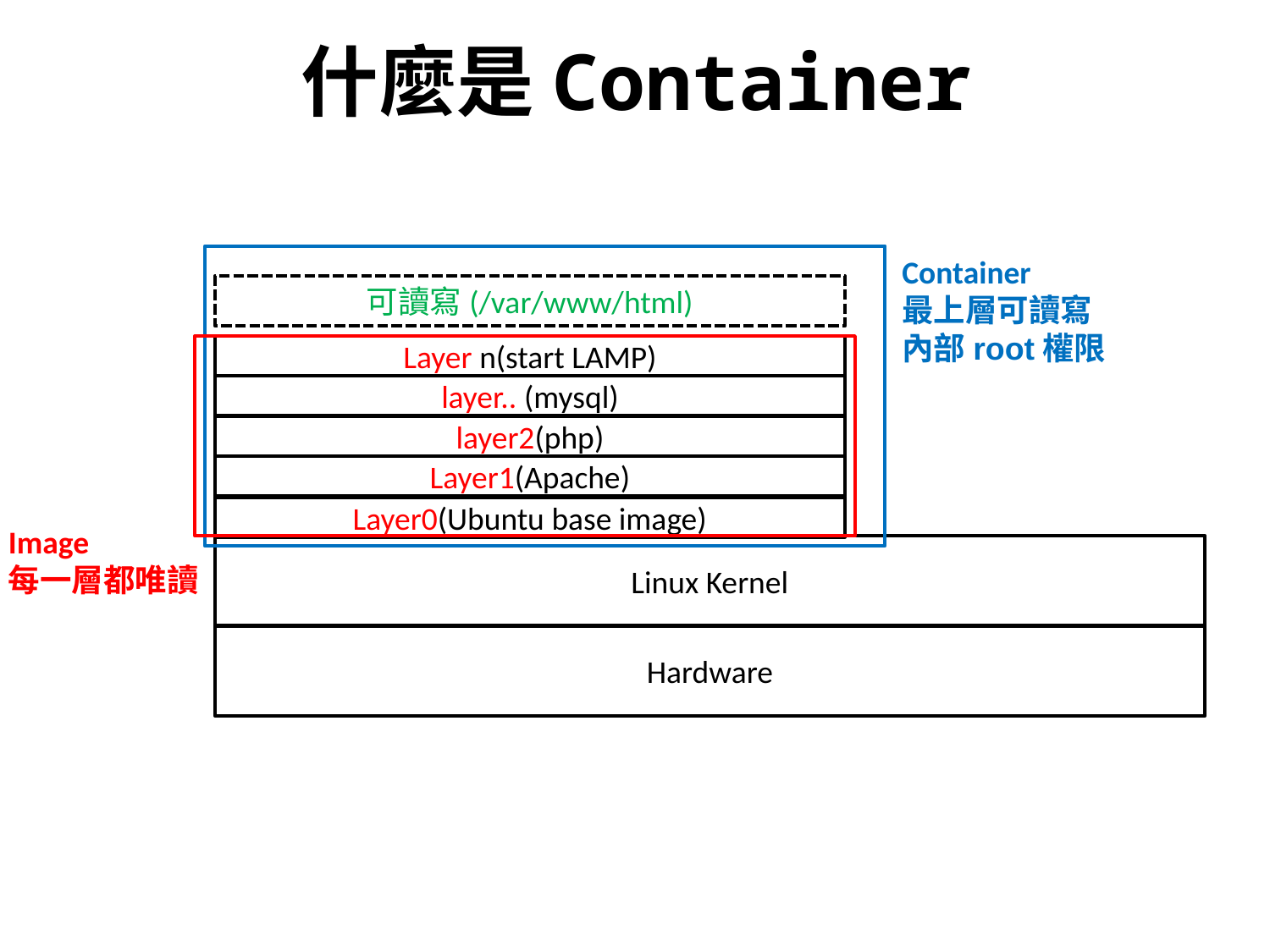

# 什麼是Container

Container
最上層可讀寫
內部root權限
可讀寫(/var/www/html)

Layer n(start LAMP)
layer.. (mysql)
layer2(php)
Layer1(Apache)
Layer0(Ubuntu base image)
Image
每一層都唯讀
Linux Kernel
Hardware